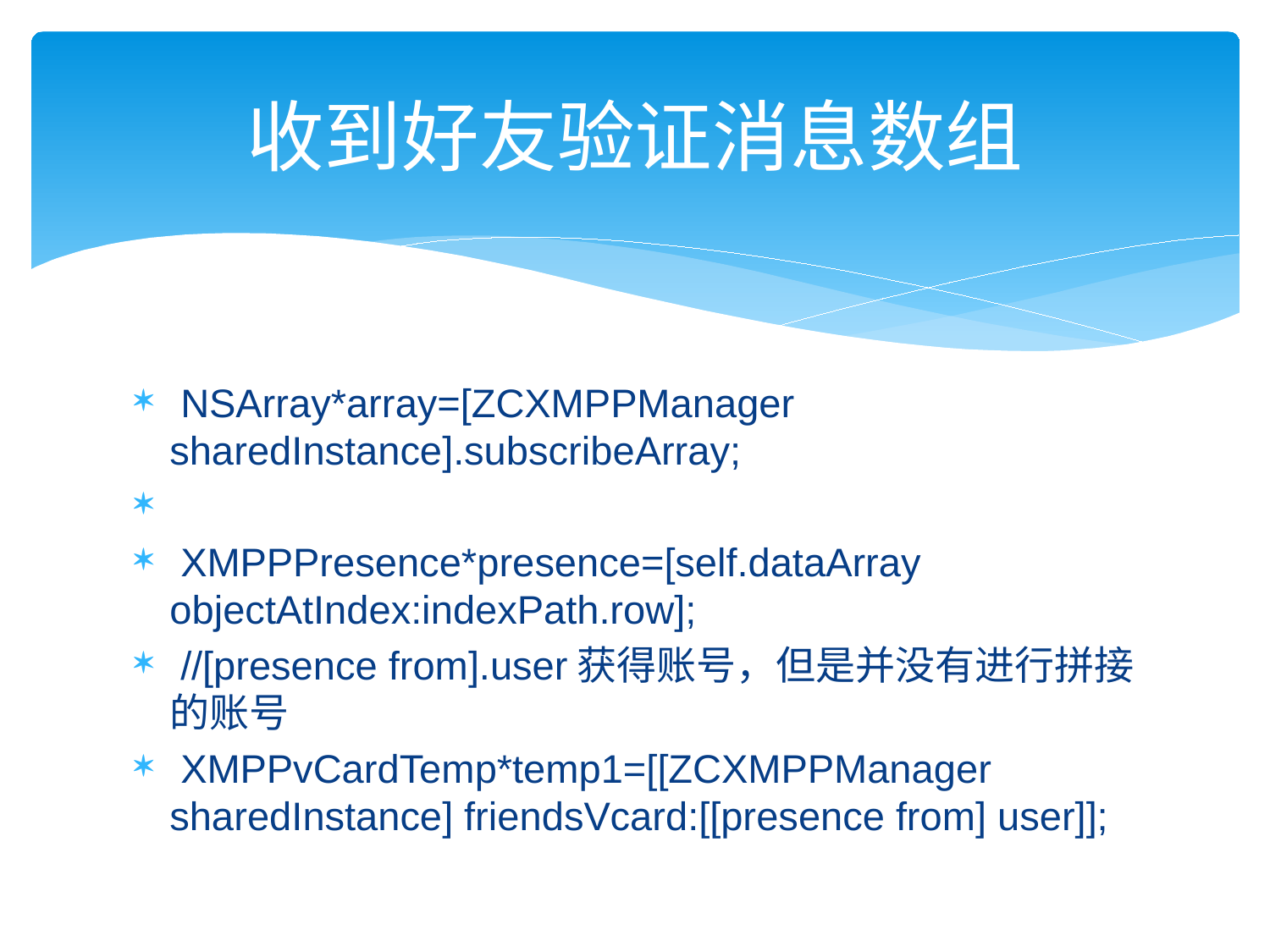

# 收到好友验证消息数组
 NSArray*array=[ZCXMPPManager sharedInstance].subscribeArray;

 XMPPPresence*presence=[self.dataArray objectAtIndex:indexPath.row];
 //[presence from].user获得账号，但是并没有进行拼接的账号
 XMPPvCardTemp*temp1=[[ZCXMPPManager sharedInstance] friendsVcard:[[presence from] user]];